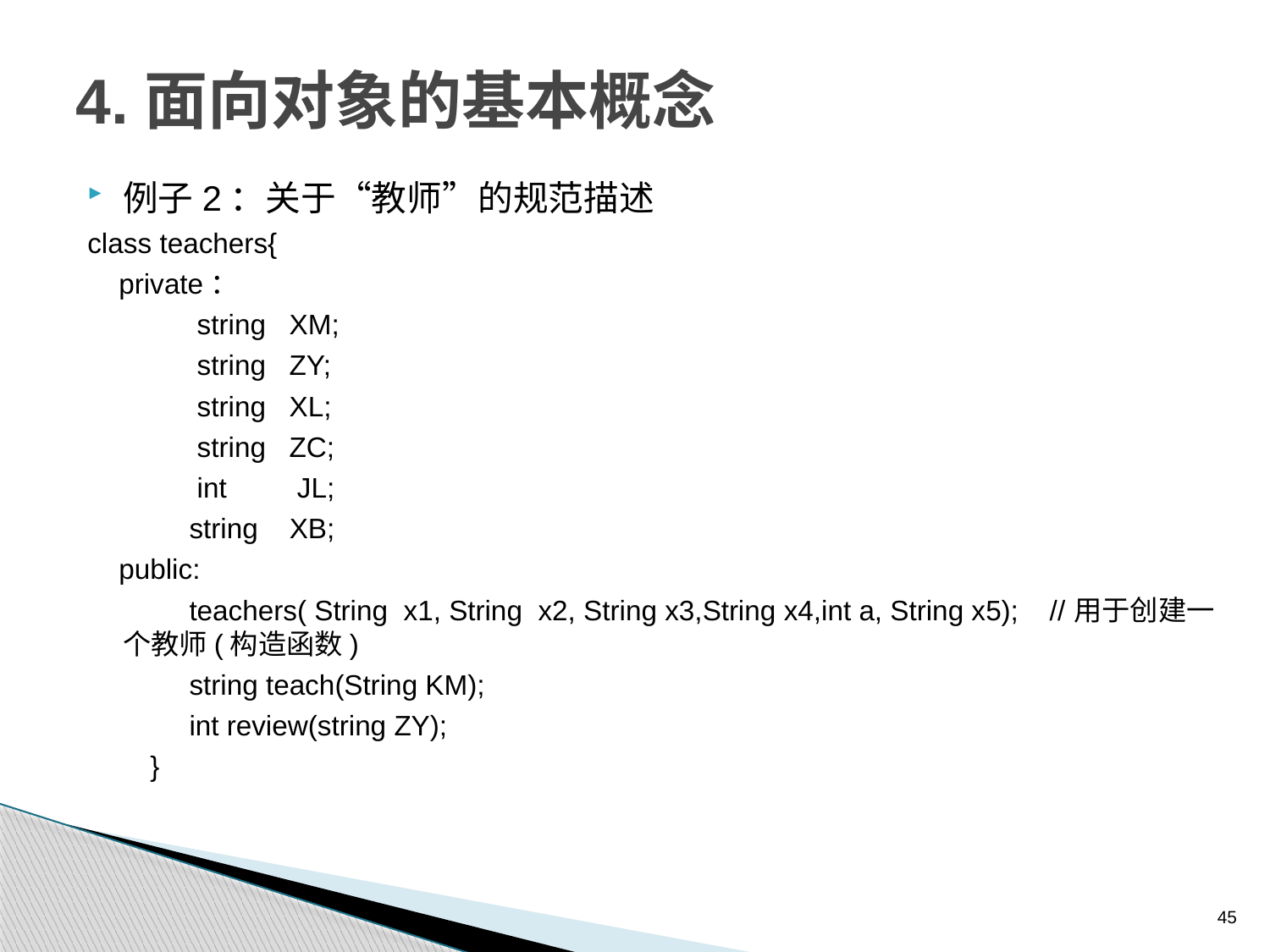

# 4.面向对象的基本概念
例子2：关于“教师”的规范描述
class teachers{
    private：
              string   XM;
              string   ZY;
              string   XL;
              string   ZC;
              int         JL;
             string    XB;
    public:
             teachers( String  x1, String  x2, String x3,String x4,int a, String x5);    //用于创建一个教师(构造函数)
             string teach(String KM);
             int review(string ZY);
        }

45